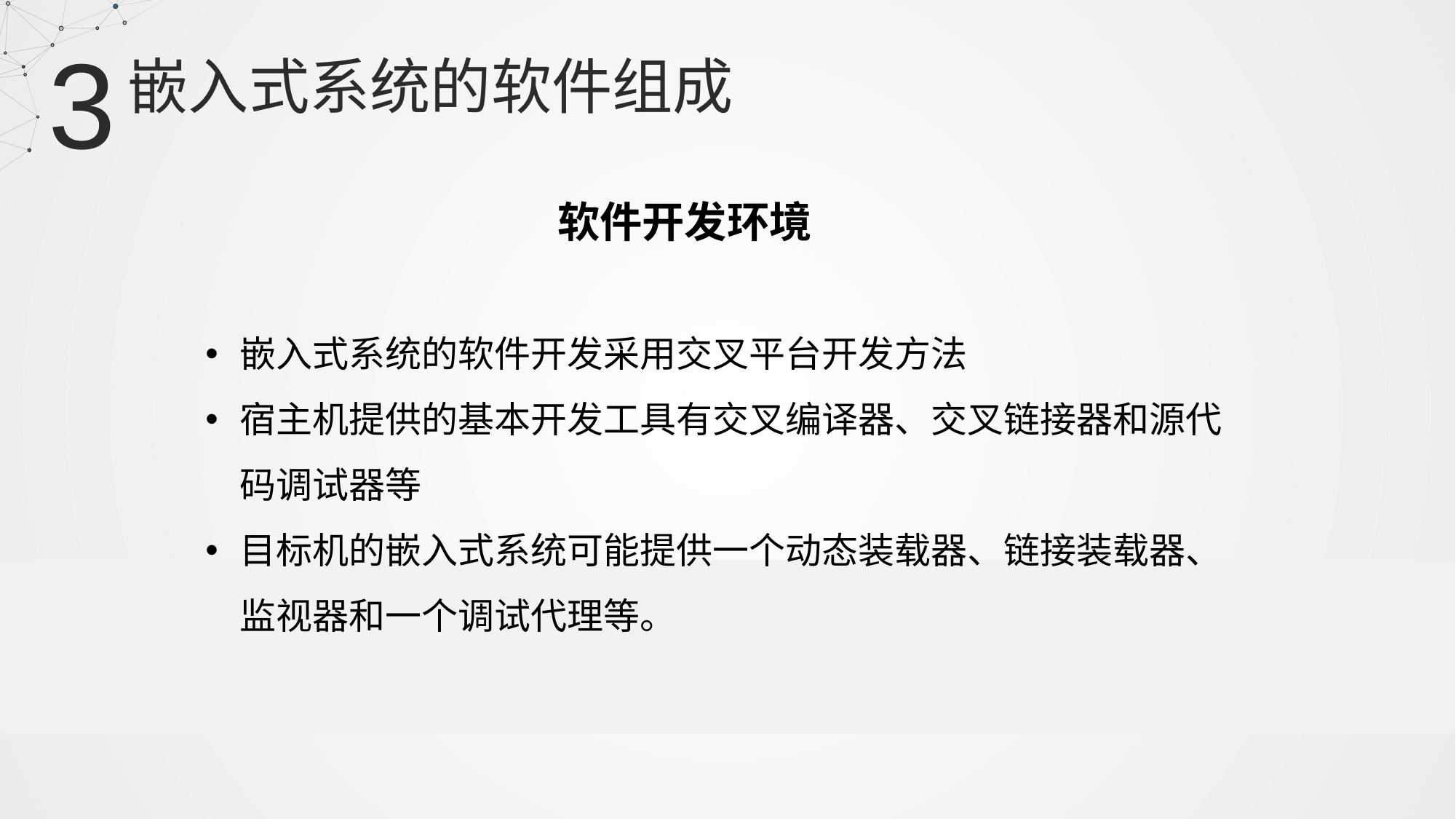

3
嵌入式系统的软件组成
软件开发环境
嵌入式系统的软件开发采用交叉平台开发方法
宿主机提供的基本开发工具有交叉编译器、交叉链接器和源代码调试器等
目标机的嵌入式系统可能提供一个动态装载器、链接装载器、监视器和一个调试代理等。